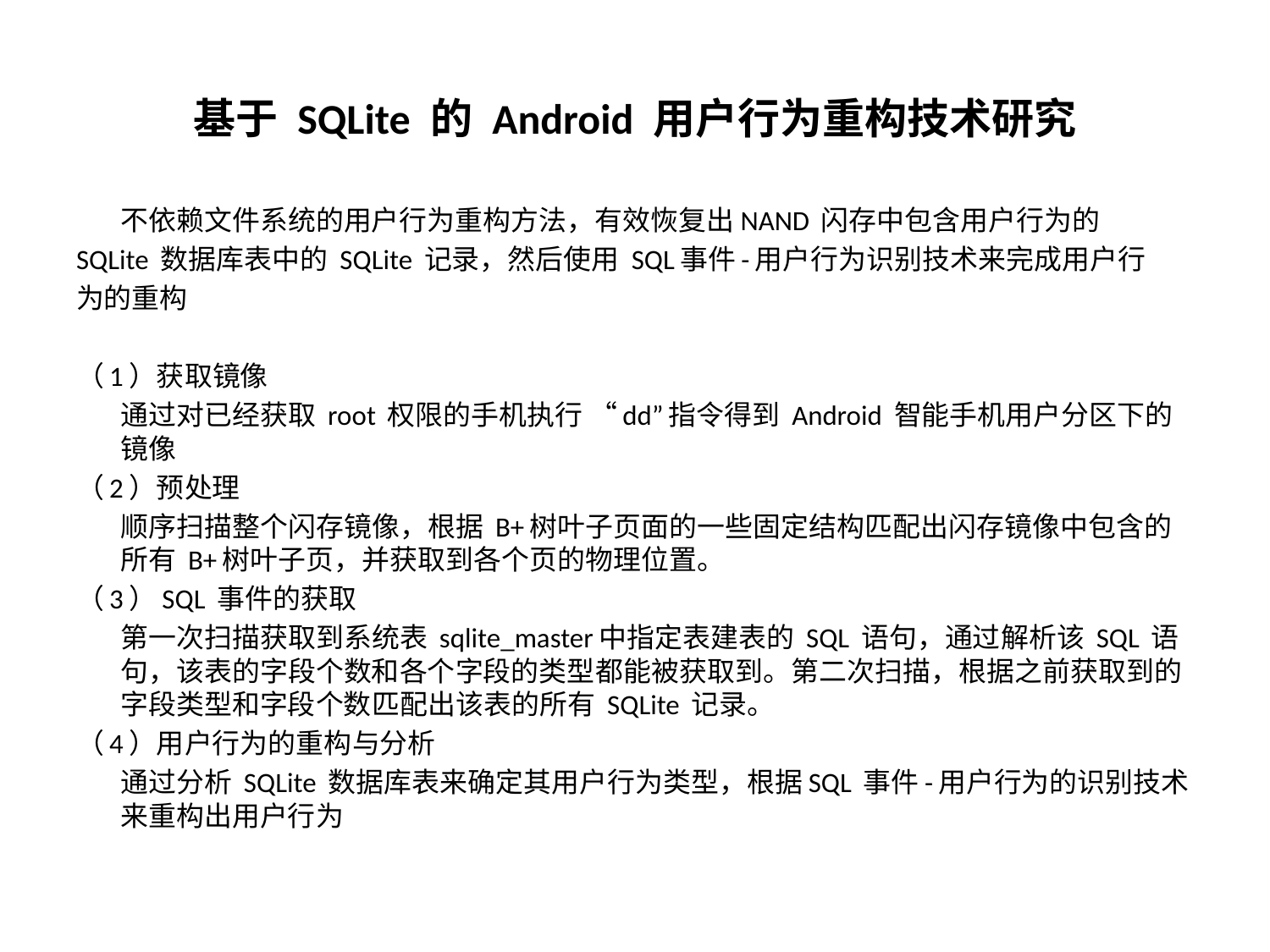

# 基于 SQLite 的 Android 用户行为重构技术研究
	不依赖文件系统的用户行为重构方法，有效恢复出NAND 闪存中包含用户行为的
SQLite 数据库表中的 SQLite 记录，然后使用 SQL事件-用户行为识别技术来完成用户行
为的重构

（1）获取镜像
	通过对已经获取 root 权限的手机执行 “dd”指令得到 Android 智能手机用户分区下的镜像
（2）预处理
	顺序扫描整个闪存镜像，根据 B+树叶子页面的一些固定结构匹配出闪存镜像中包含的所有 B+树叶子页，并获取到各个页的物理位置。
（3）SQL 事件的获取
	第一次扫描获取到系统表 sqlite_master中指定表建表的 SQL 语句，通过解析该 SQL 语句，该表的字段个数和各个字段的类型都能被获取到。第二次扫描，根据之前获取到的字段类型和字段个数匹配出该表的所有 SQLite 记录。
（4）用户行为的重构与分析
	通过分析 SQLite 数据库表来确定其用户行为类型，根据SQL 事件-用户行为的识别技术来重构出用户行为